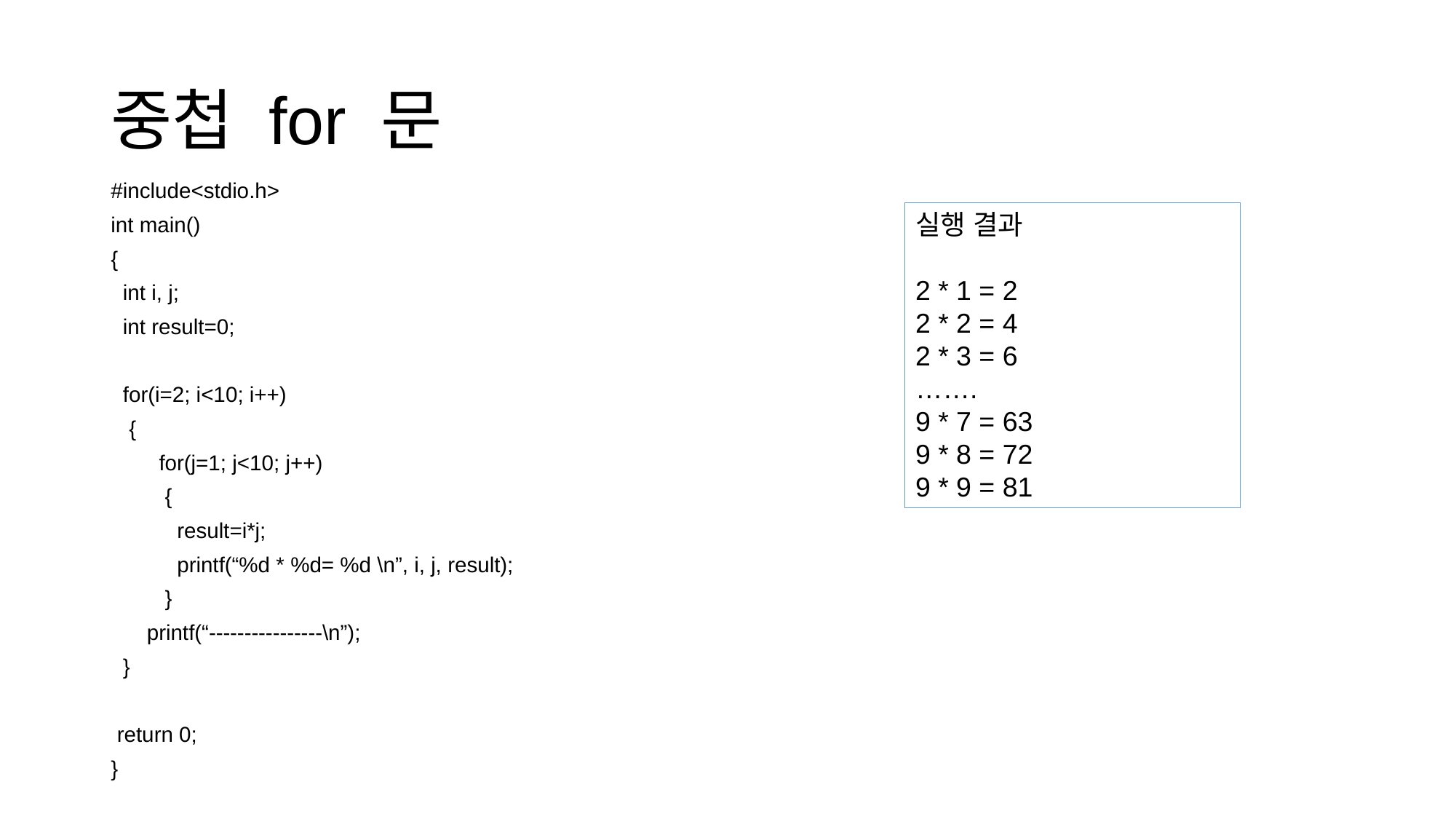

# 중첩 for 문
#include<stdio.h>
int main()
{
  int i, j;
  int result=0;

  for(i=2; i<10; i++)
   {
        for(j=1; j<10; j++)
         {
           result=i*j;
           printf(“%d * %d= %d \n”, i, j, result);
         }
      printf(“----------------\n”);
  }

 return 0;
}

실행 결과

2 * 1 = 2
2 * 2 = 4
2 * 3 = 6
…….
9 * 7 = 63
9 * 8 = 72
9 * 9 = 81